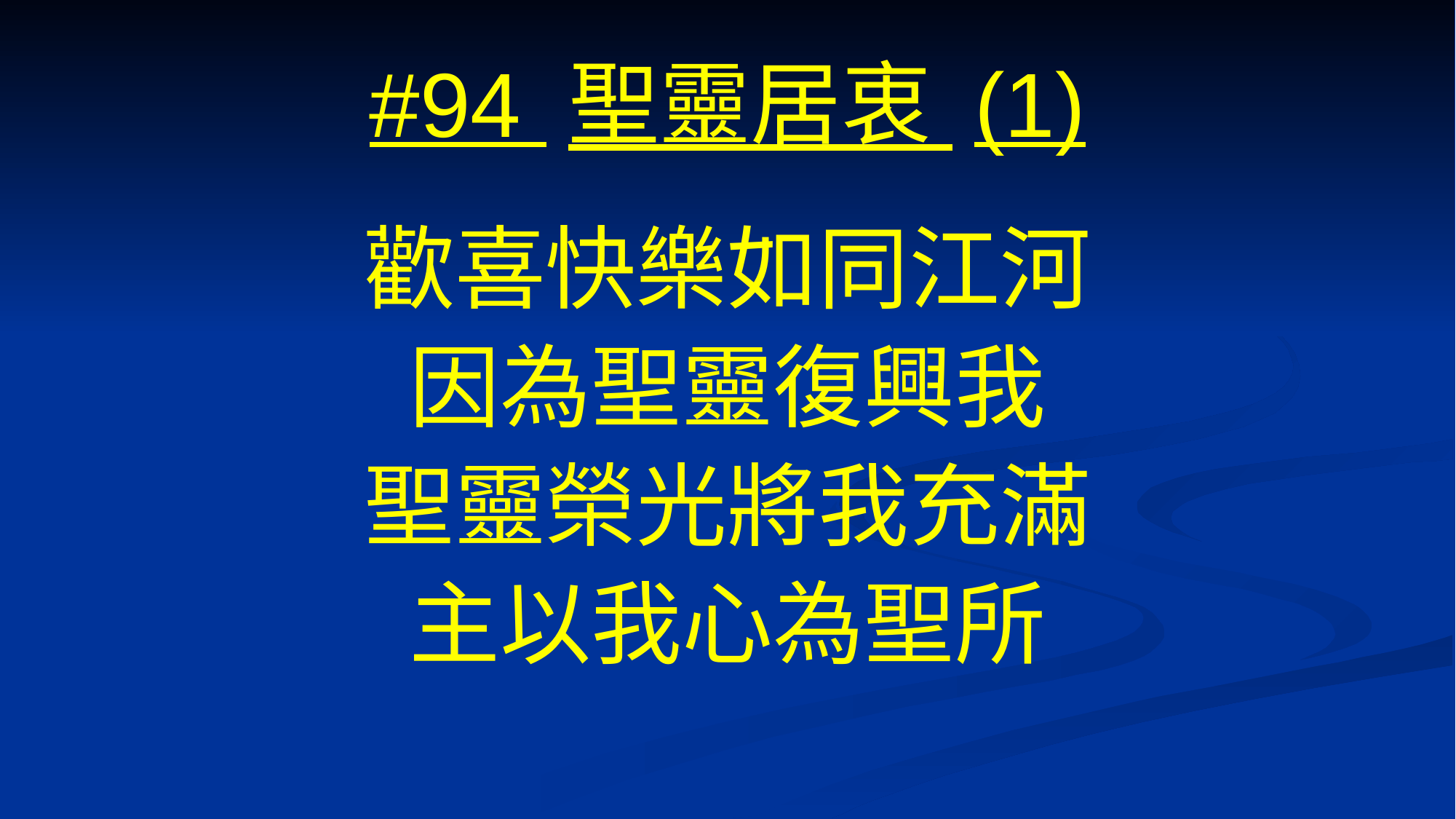

# #94 聖靈居衷 (1)
歡喜快樂如同江河
因為聖靈復興我
聖靈榮光將我充滿
主以我心為聖所